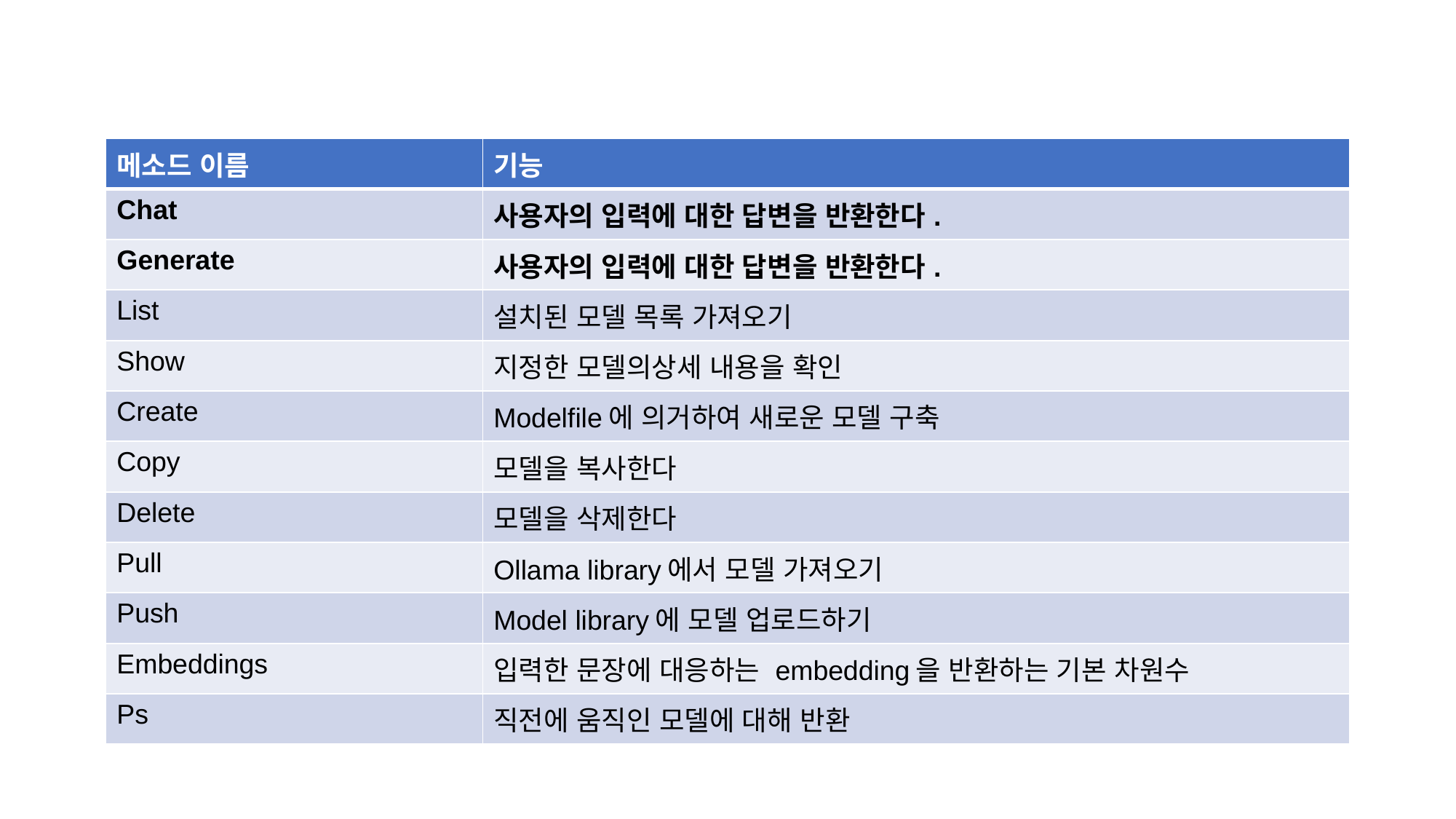

| 메소드 이름 | 기능 |
| --- | --- |
| Chat | 사용자의 입력에 대한 답변을 반환한다. |
| Generate | 사용자의 입력에 대한 답변을 반환한다. |
| List | 설치된 모델 목록 가져오기 |
| Show | 지정한 모델의상세 내용을 확인 |
| Create | Modelfile에 의거하여 새로운 모델 구축 |
| Copy | 모델을 복사한다 |
| Delete | 모델을 삭제한다 |
| Pull | Ollama library에서 모델 가져오기 |
| Push | Model library에 모델 업로드하기 |
| Embeddings | 입력한 문장에 대응하는 embedding을 반환하는 기본 차원수 |
| Ps | 직전에 움직인 모델에 대해 반환 |